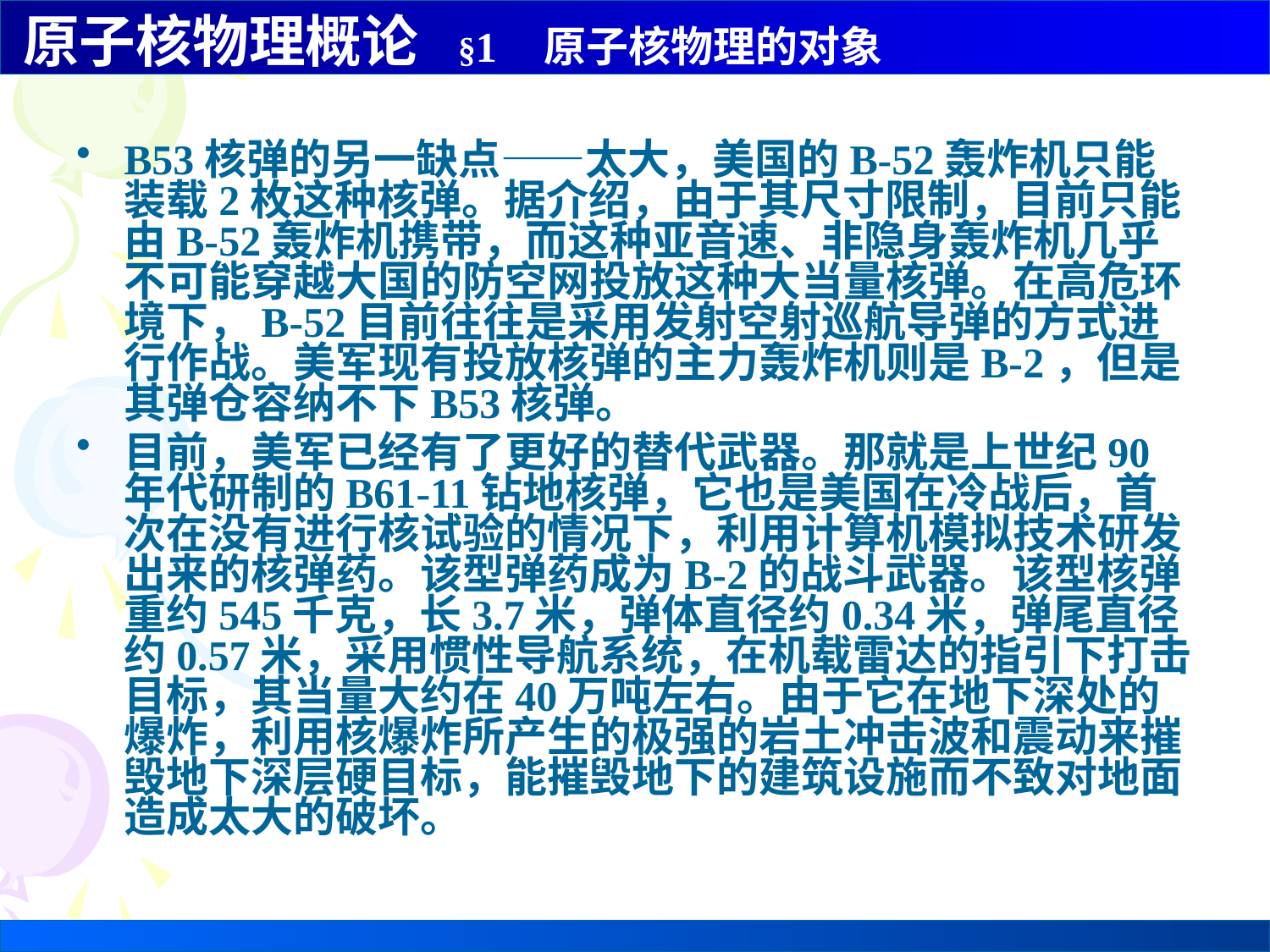

B53核弹的另一缺点——太大，美国的B-52轰炸机只能装载2枚这种核弹。据介绍，由于其尺寸限制，目前只能由B-52轰炸机携带，而这种亚音速、非隐身轰炸机几乎不可能穿越大国的防空网投放这种大当量核弹。在高危环境下，B-52目前往往是采用发射空射巡航导弹的方式进行作战。美军现有投放核弹的主力轰炸机则是B-2，但是其弹仓容纳不下B53核弹。
目前，美军已经有了更好的替代武器。那就是上世纪90年代研制的B61-11钻地核弹，它也是美国在冷战后，首次在没有进行核试验的情况下，利用计算机模拟技术研发出来的核弹药。该型弹药成为B-2的战斗武器。该型核弹重约545千克，长3.7米，弹体直径约0.34米，弹尾直径约0.57米，采用惯性导航系统，在机载雷达的指引下打击目标，其当量大约在40万吨左右。由于它在地下深处的爆炸，利用核爆炸所产生的极强的岩土冲击波和震动来摧毁地下深层硬目标，能摧毁地下的建筑设施而不致对地面造成太大的破坏。